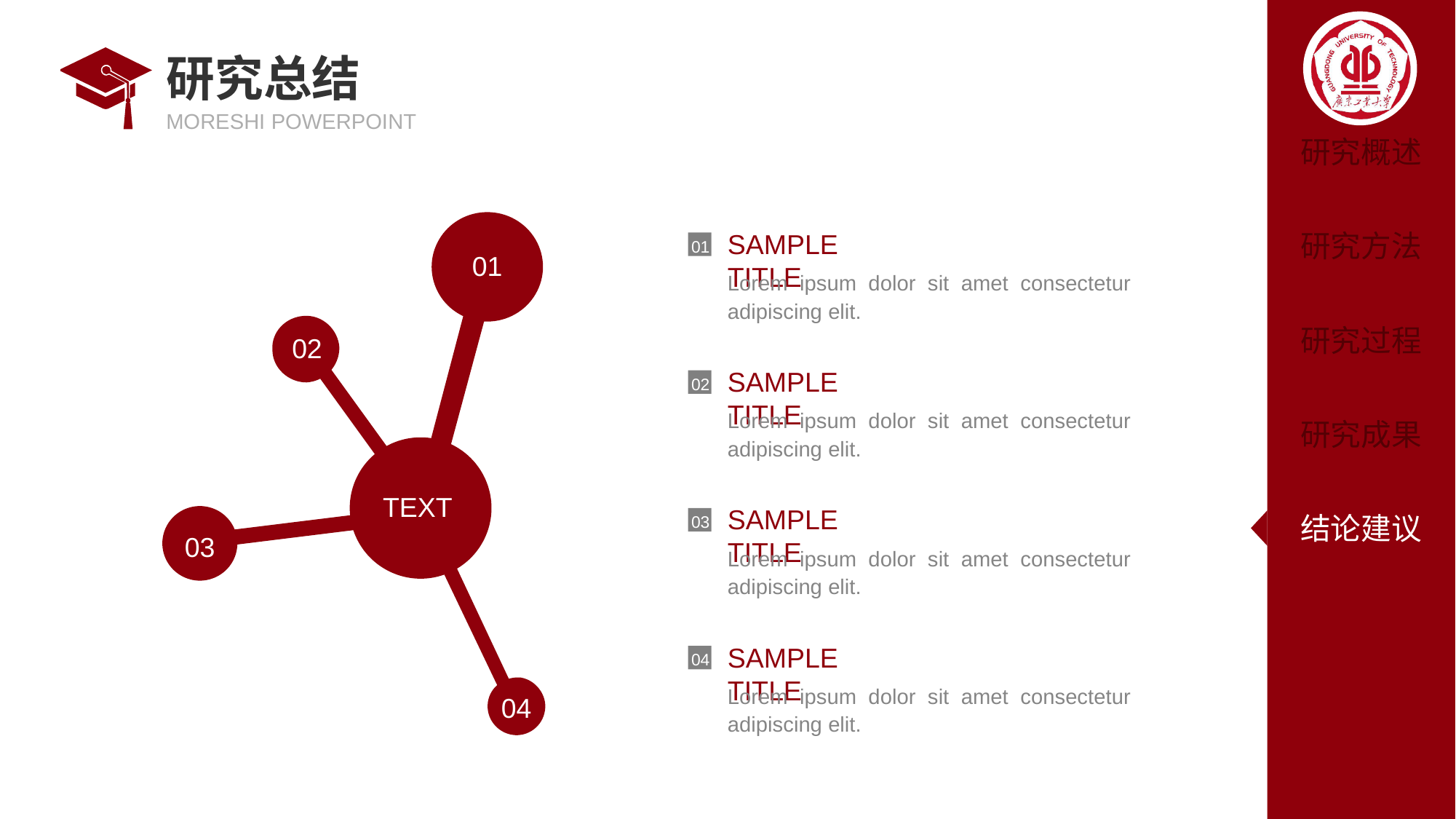

# 研究总结

01
02
TEXT
03
04
SAMPLE TITLE
01

Lorem ipsum dolor sit amet consectetur adipiscing elit.
SAMPLE TITLE
02

Lorem ipsum dolor sit amet consectetur adipiscing elit.
SAMPLE TITLE
03

Lorem ipsum dolor sit amet consectetur adipiscing elit.
SAMPLE TITLE
04

Lorem ipsum dolor sit amet consectetur adipiscing elit.